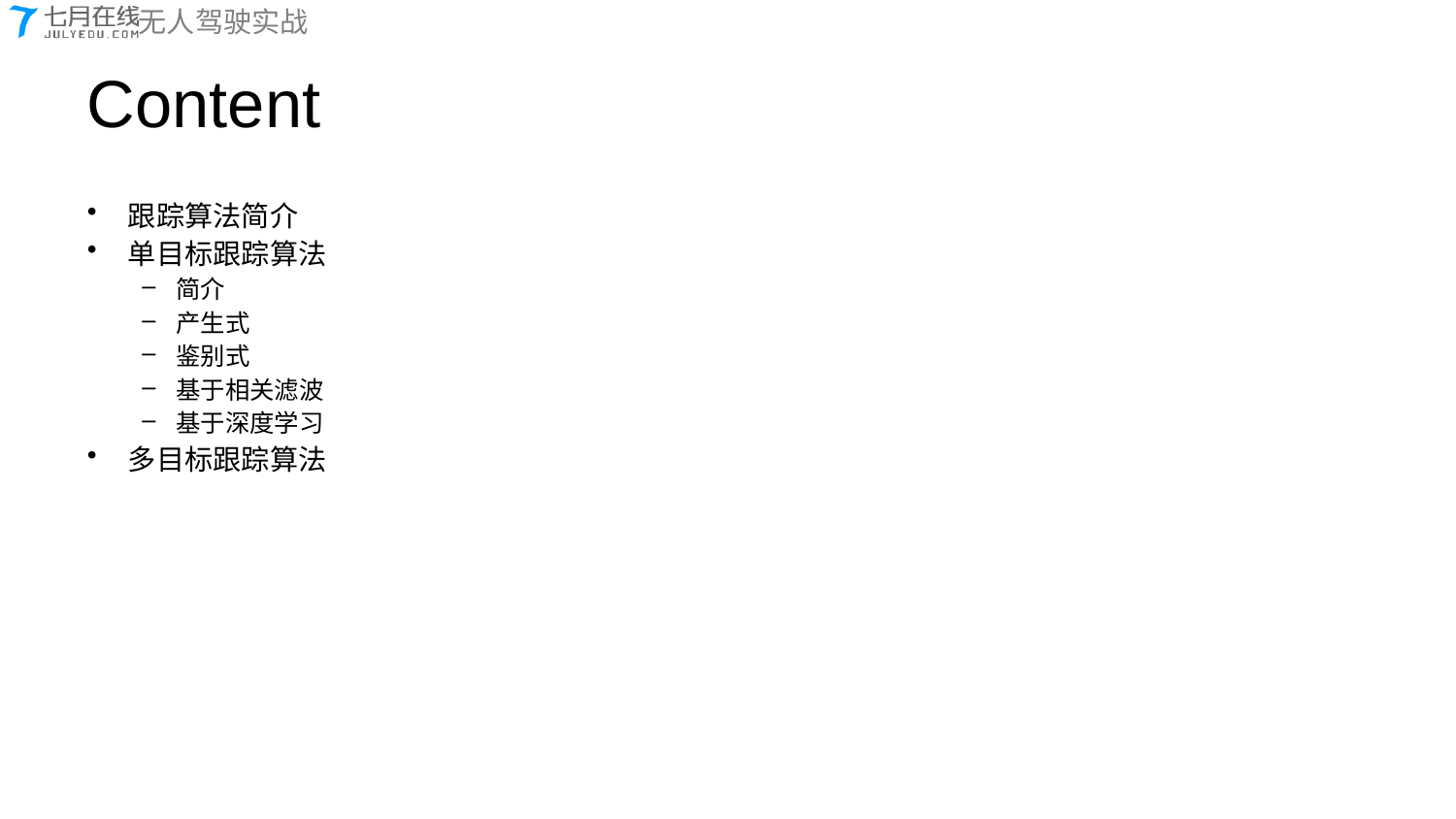

# Content
跟踪算法简介
单目标跟踪算法
简介
产生式
鉴别式
基于相关滤波
基于深度学习
多目标跟踪算法